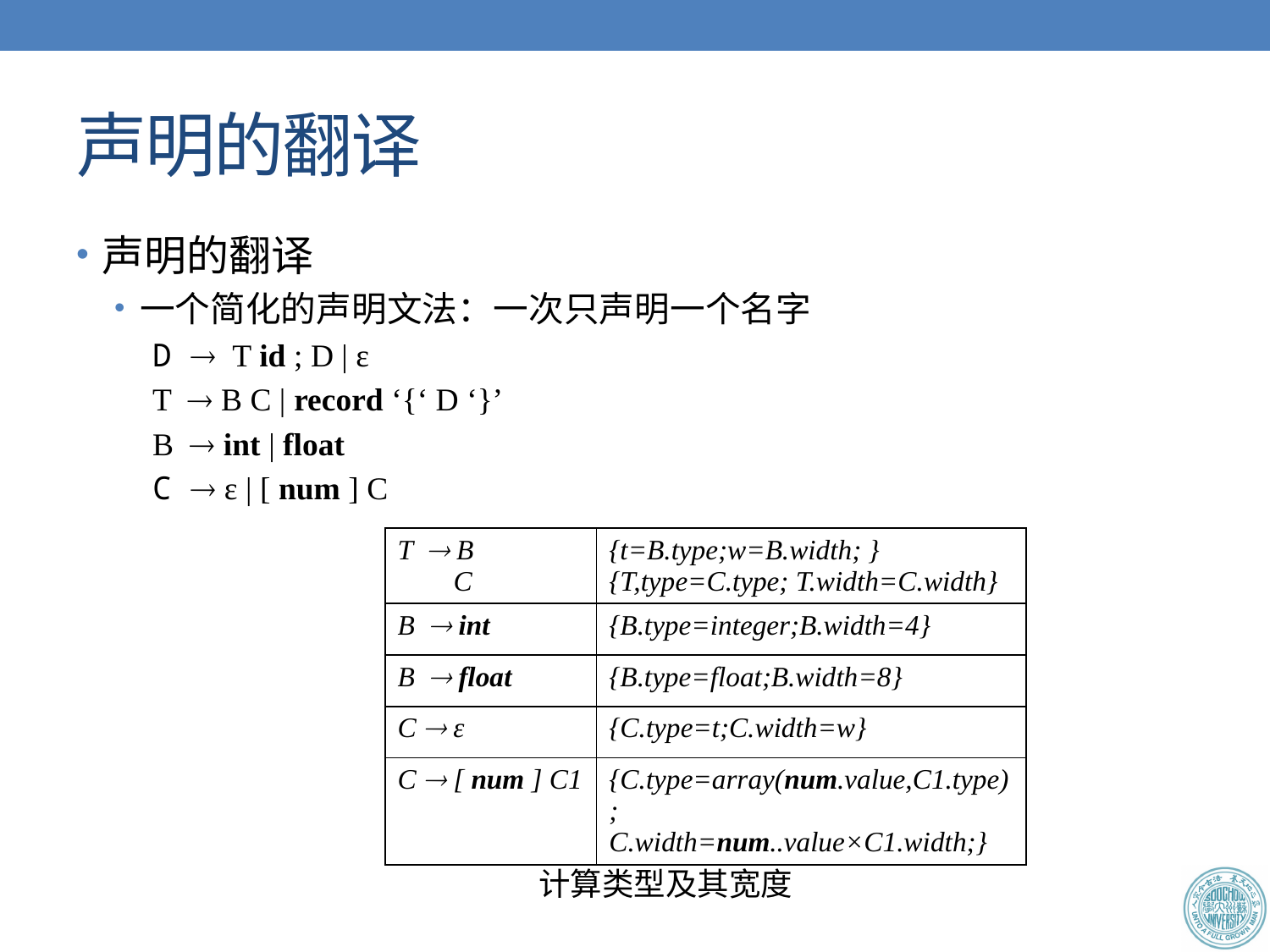

# 声明的翻译
声明的翻译
一个简化的声明文法：一次只声明一个名字
D →  T id ; D | ε
T  → B C | record ‘{‘ D ‘}’
B  → int | float
C → ε | [ num ] C
| T → B C | {t=B.type;w=B.width; } {T,type=C.type; T.width=C.width} |
| --- | --- |
| B → int | {B.type=integer;B.width=4} |
| B → float | {B.type=float;B.width=8} |
| C → ε | {C.type=t;C.width=w} |
| C → [ num ] C1 | {C.type=array(num.value,C1.type); C.width=num..value×C1.width;} |
计算类型及其宽度